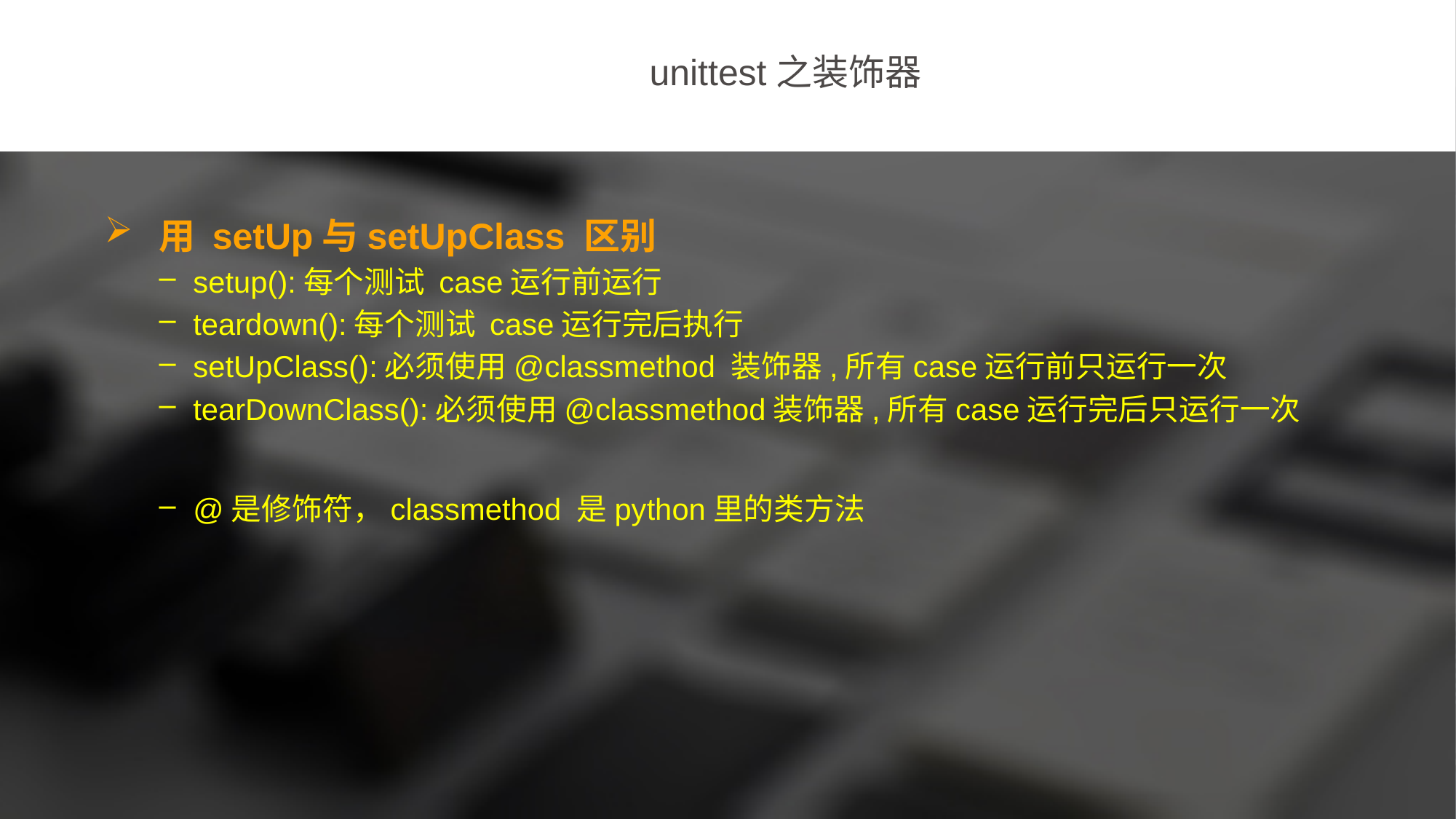

unittest之装饰器
用 setUp与setUpClass 区别
setup():每个测试 case运行前运行
teardown():每个测试 case运行完后执行
setUpClass():必须使用@classmethod 装饰器,所有case运行前只运行一次
tearDownClass():必须使用@classmethod装饰器,所有case运行完后只运行一次

@是修饰符，classmethod 是python里的类方法